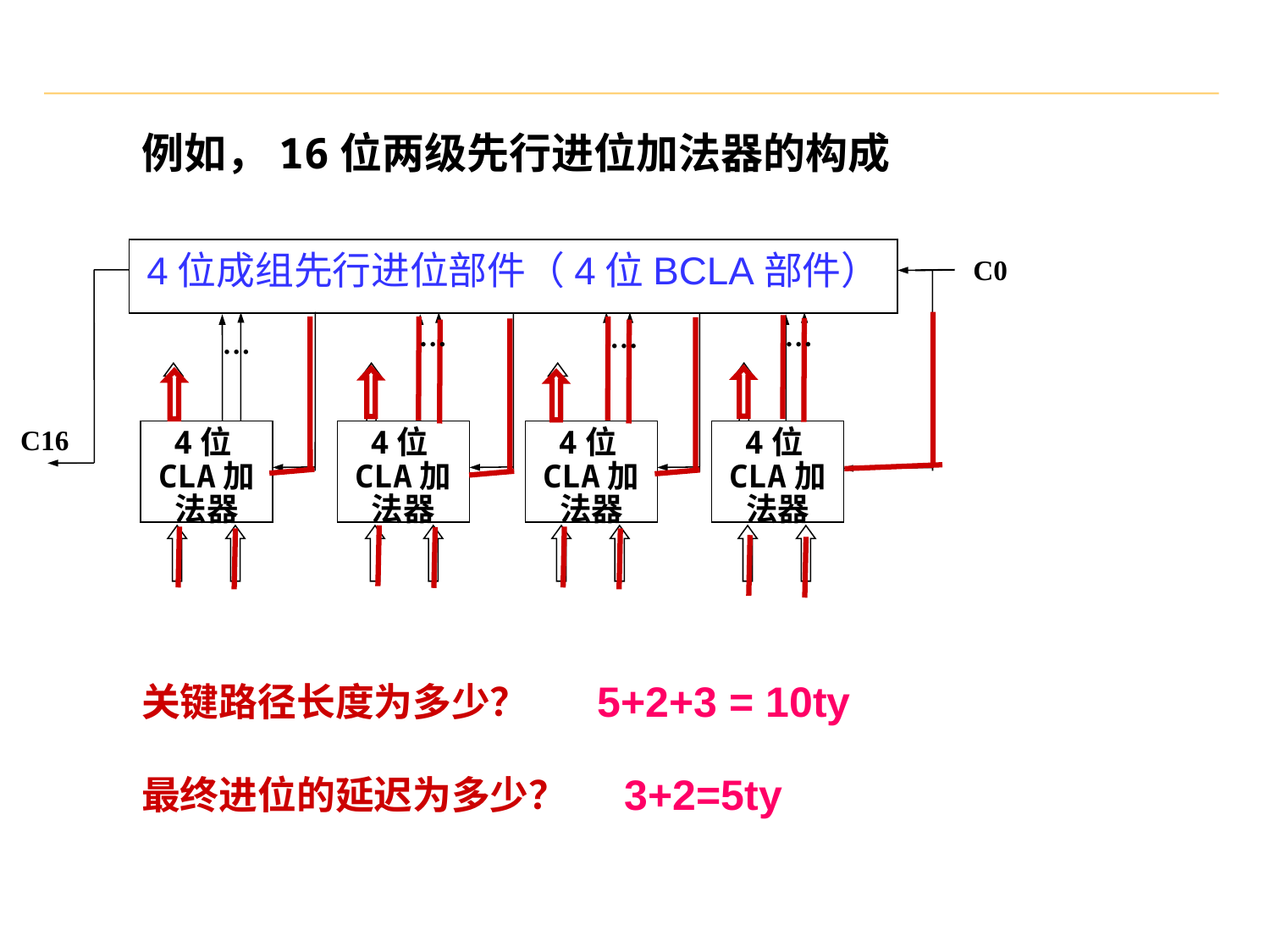

例如，16位两级先行进位加法器的构成

4位成组先行进位部件（4位BCLA部件）

4位CLA加法器
4位CLA加法器
4位CLA加法器
4位CLA加法器

C0

…
…
…

…

C16

5+2+3 = 10ty
关键路径长度为多少？

最终进位的延迟为多少？
3+2=5ty
22